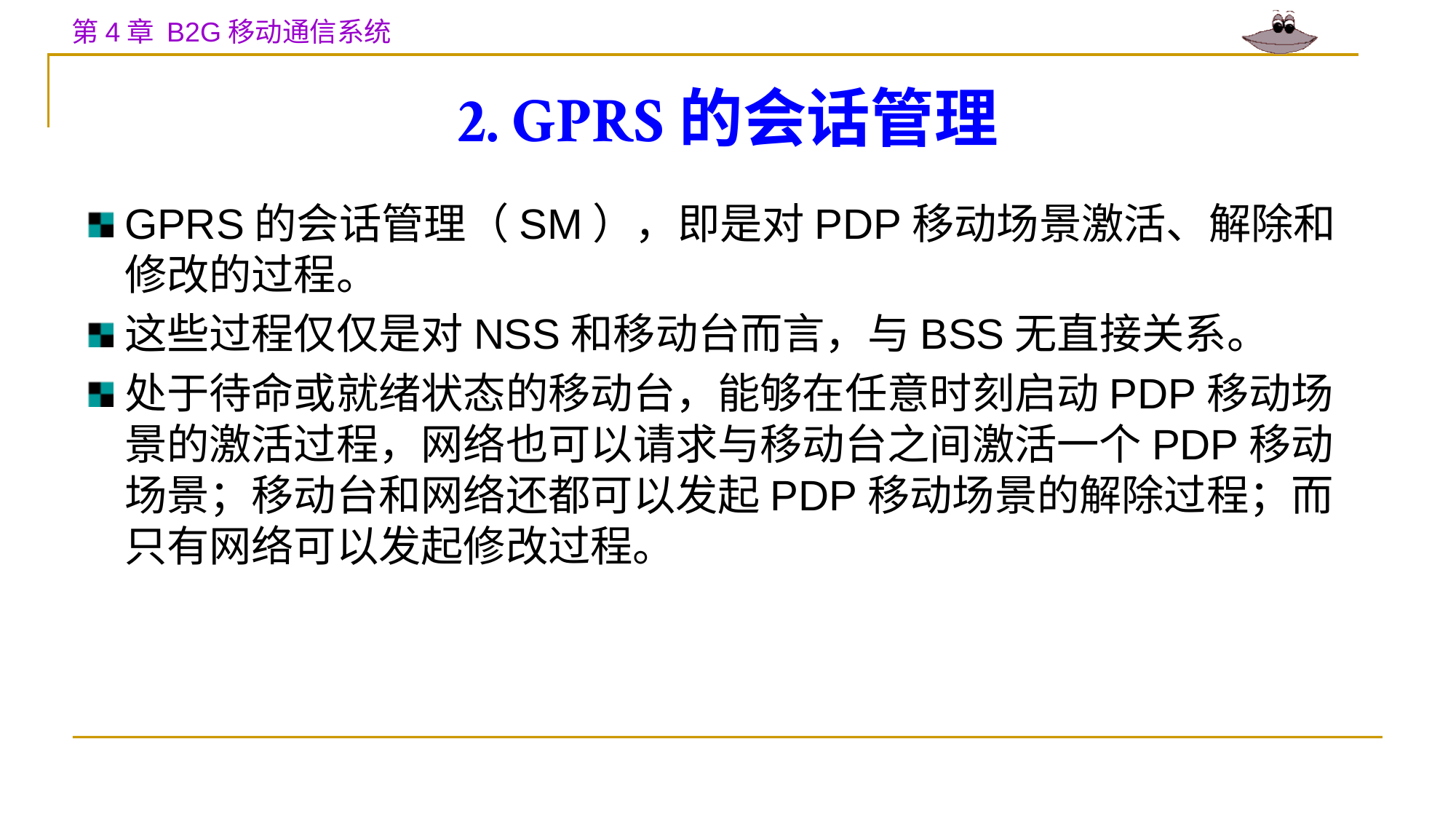

# 2. GPRS的会话管理
GPRS的会话管理（SM），即是对PDP移动场景激活、解除和修改的过程。
这些过程仅仅是对NSS和移动台而言，与BSS无直接关系。
处于待命或就绪状态的移动台，能够在任意时刻启动PDP移动场景的激活过程，网络也可以请求与移动台之间激活一个PDP移动场景；移动台和网络还都可以发起PDP移动场景的解除过程；而只有网络可以发起修改过程。